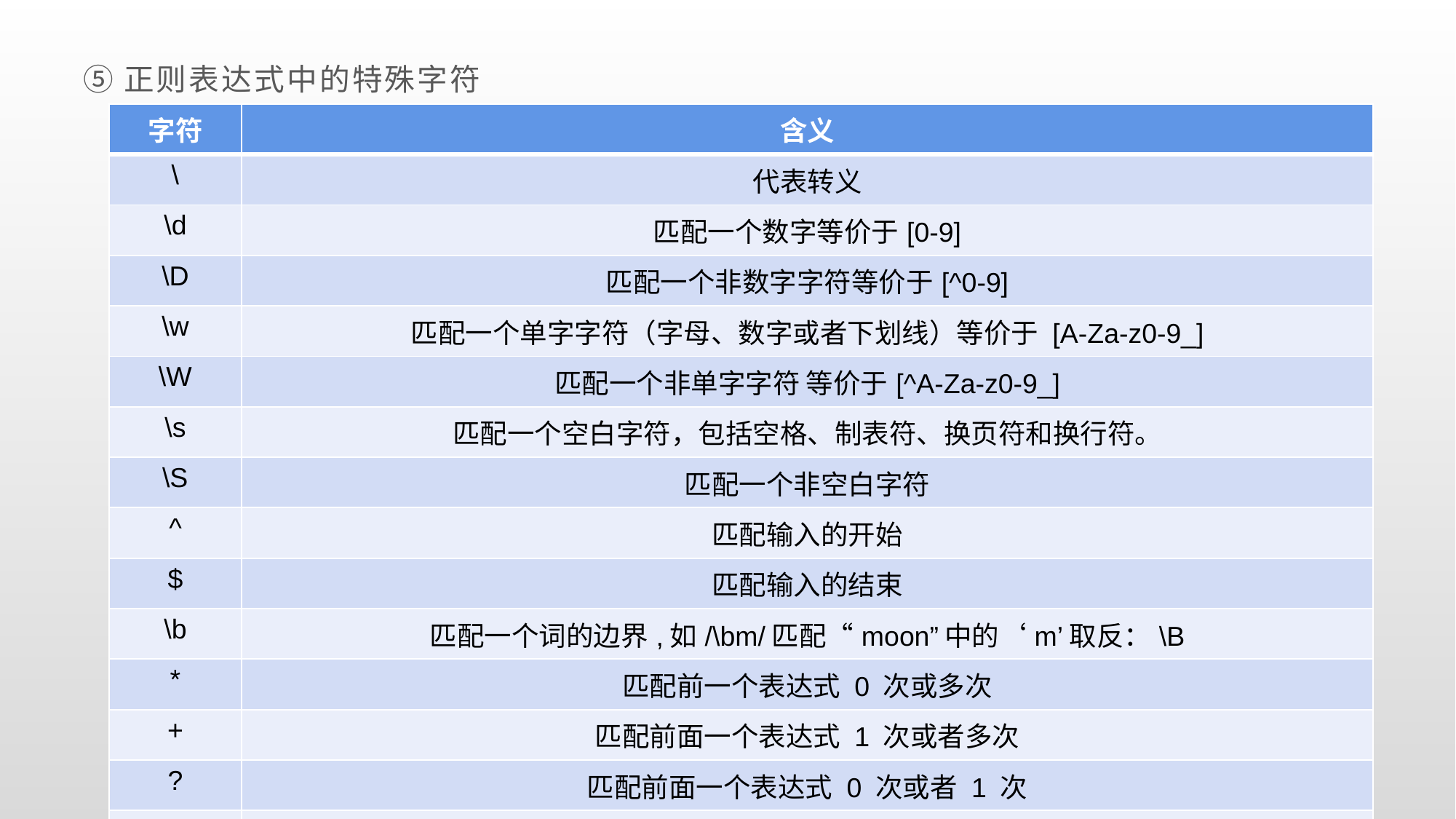

⑤正则表达式中的特殊字符

| 字符 | 含义 |
| --- | --- |
| \ | 代表转义 |
| \d | 匹配一个数字等价于[0-9] |
| \D | 匹配一个非数字字符等价于[^0-9] |
| \w | 匹配一个单字字符（字母、数字或者下划线）等价于 [A-Za-z0-9\_] |
| \W | 匹配一个非单字字符 等价于[^A-Za-z0-9\_] |
| \s | 匹配一个空白字符，包括空格、制表符、换页符和换行符。 |
| \S | 匹配一个非空白字符 |
| ^ | 匹配输入的开始 |
| $ | 匹配输入的结束 |
| \b | 匹配一个词的边界,如/\bm/匹配“moon”中的‘m’取反：\B |
| \* | 匹配前一个表达式 0 次或多次 |
| + | 匹配前面一个表达式 1 次或者多次 |
| ? | 匹配前面一个表达式 0 次或者 1 次 |
| . | 默认匹配除换行符之外的任何单个字符 |